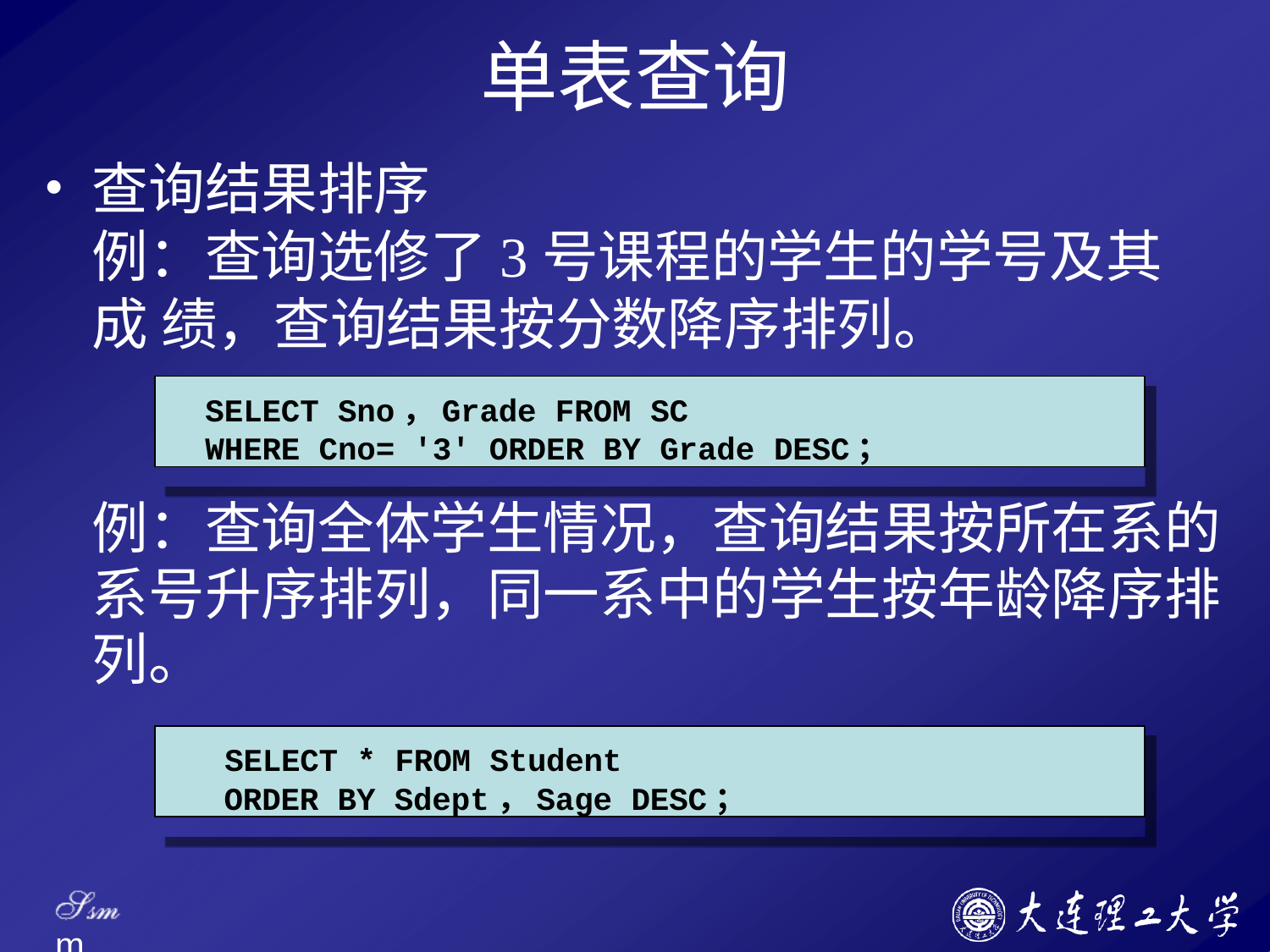

# 单表查询
查询结果排序
例：查询选修了3号课程的学生的学号及其成 绩，查询结果按分数降序排列。
SELECT Sno，Grade FROM SC
WHERE Cno= '3' ORDER BY Grade DESC；

例：查询全体学生情况，查询结果按所在系的 系号升序排列，同一系中的学生按年龄降序排 列。
SELECT * FROM Student
ORDER BY Sdept，Sage DESC；

Ssm